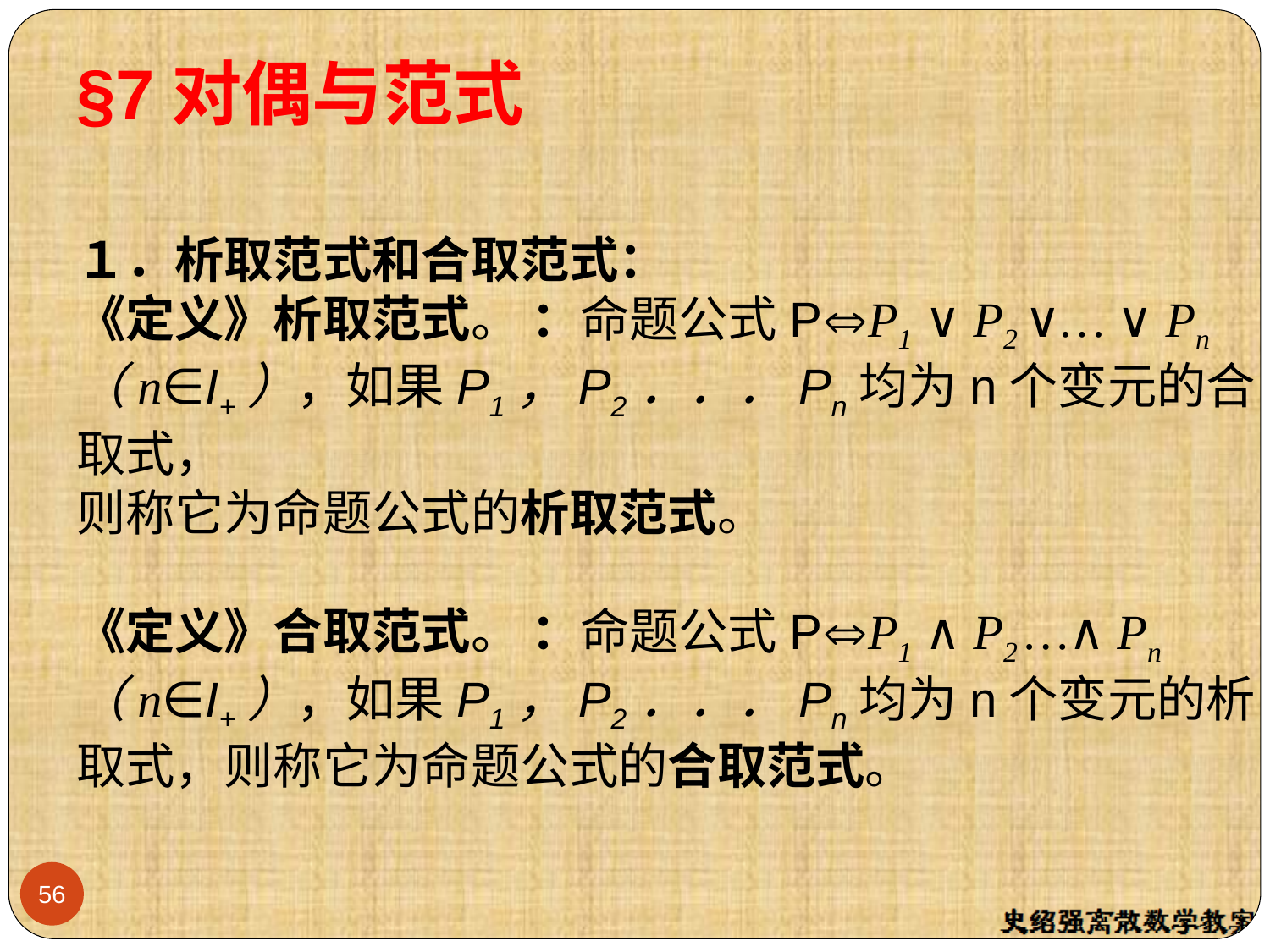

§7对偶与范式
１．析取范式和合取范式：
《定义》析取范式。 ：命题公式P⇔P1 ∨ P2 ∨… ∨ Pn
（n∈I+），如果P1，P2．．．Pn均为n个变元的合取式，
则称它为命题公式的析取范式。

《定义》合取范式。 ：命题公式P⇔P1 ∧ P2 …∧ Pn
（n∈I+），如果P1，P2．．．Pn均为n个变元的析取式，则称它为命题公式的合取范式。

56